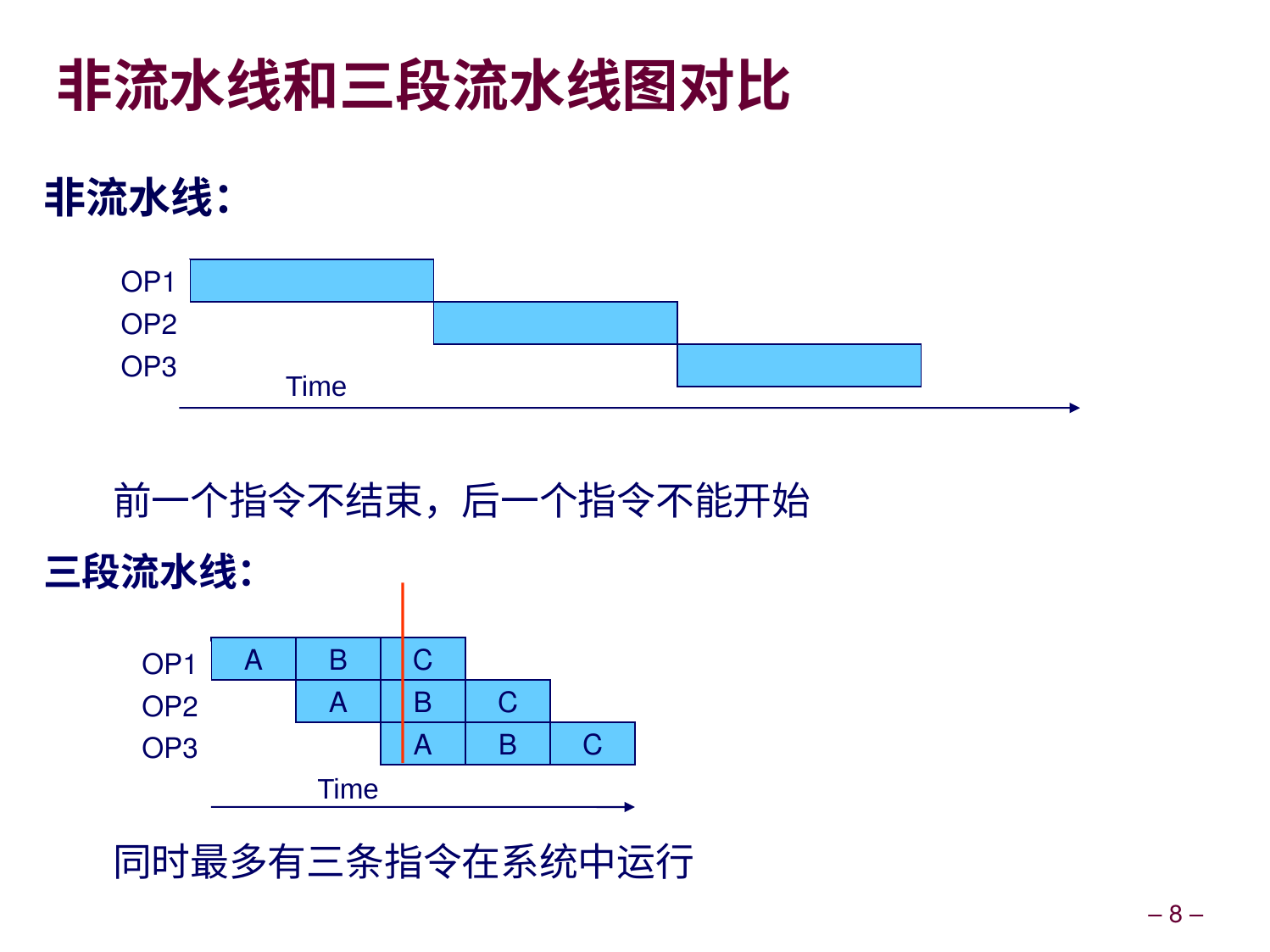

# 非流水线和三段流水线图对比
非流水线：

前一个指令不结束，后一个指令不能开始
三段流水线：

同时最多有三条指令在系统中运行
OP1

OP2

OP3

Time

A
B
C
A
B
C
A
B
C
Time

OP1
OP2
OP3